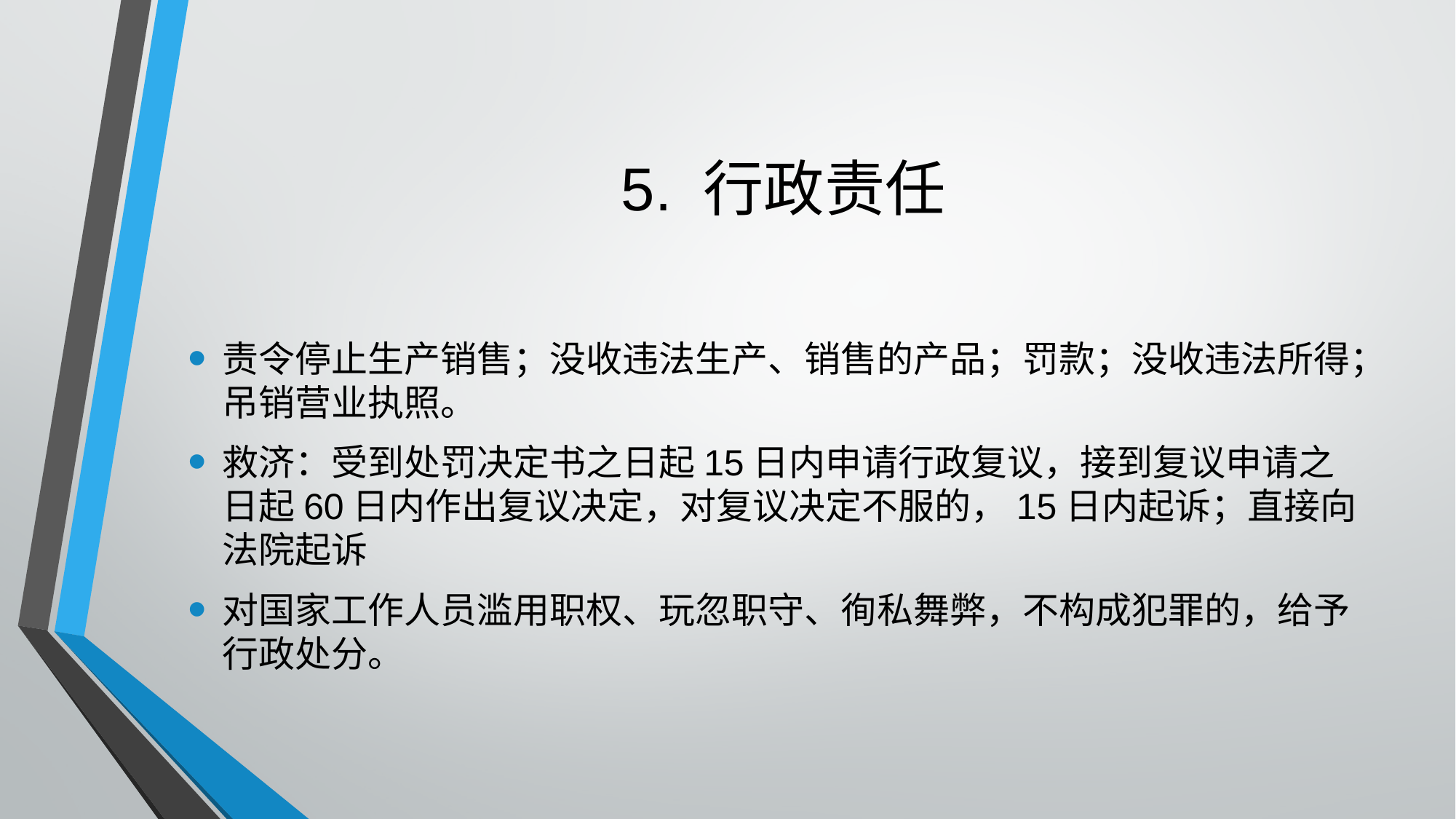

# 5. 行政责任
责令停止生产销售；没收违法生产、销售的产品；罚款；没收违法所得；吊销营业执照。
救济：受到处罚决定书之日起15日内申请行政复议，接到复议申请之日起60日内作出复议决定，对复议决定不服的，15日内起诉；直接向法院起诉
对国家工作人员滥用职权、玩忽职守、徇私舞弊，不构成犯罪的，给予行政处分。